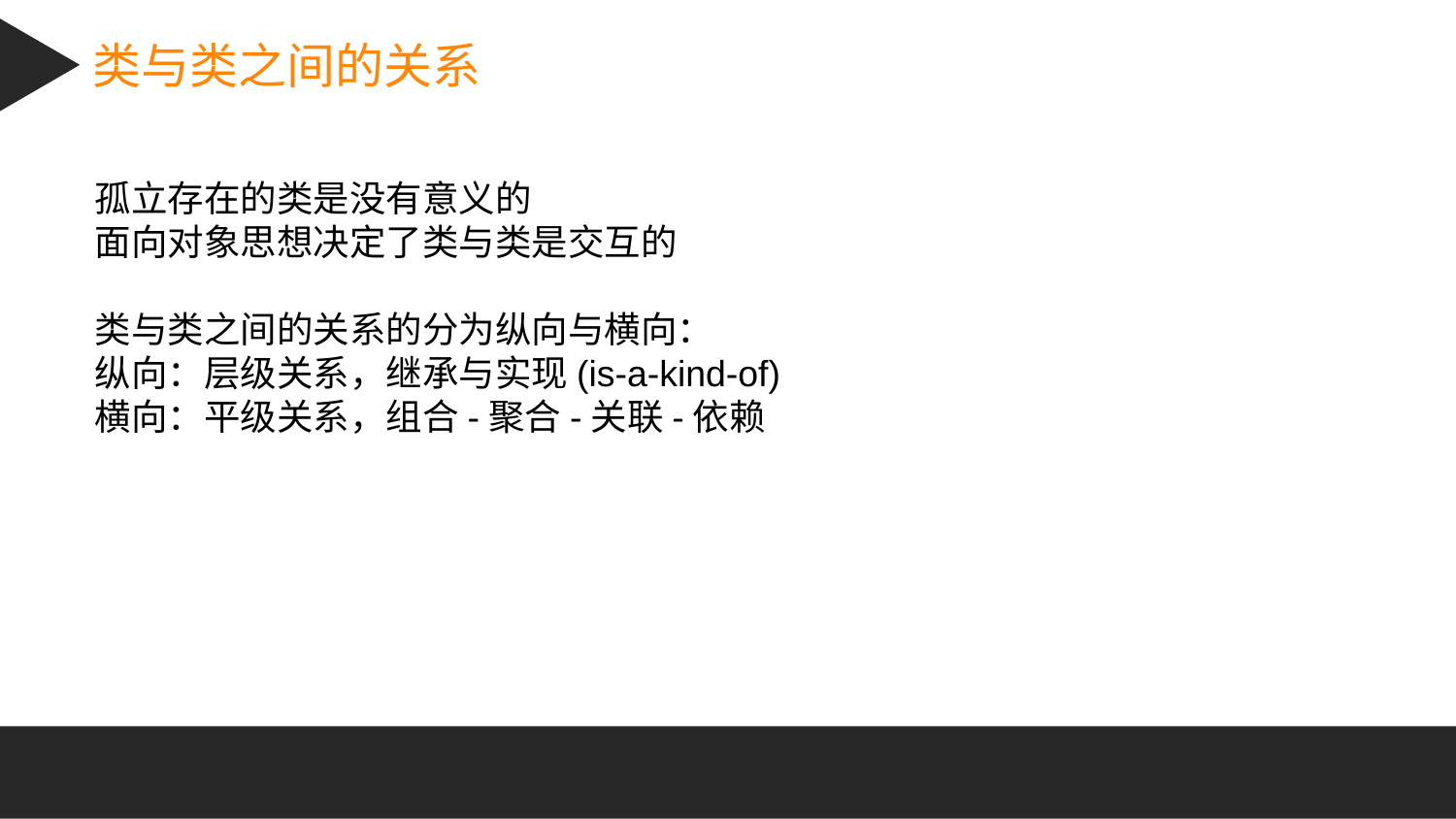

类与类之间的关系
孤立存在的类是没有意义的
面向对象思想决定了类与类是交互的

类与类之间的关系的分为纵向与横向：
纵向：层级关系，继承与实现(is-a-kind-of)
横向：平级关系，组合-聚合-关联-依赖